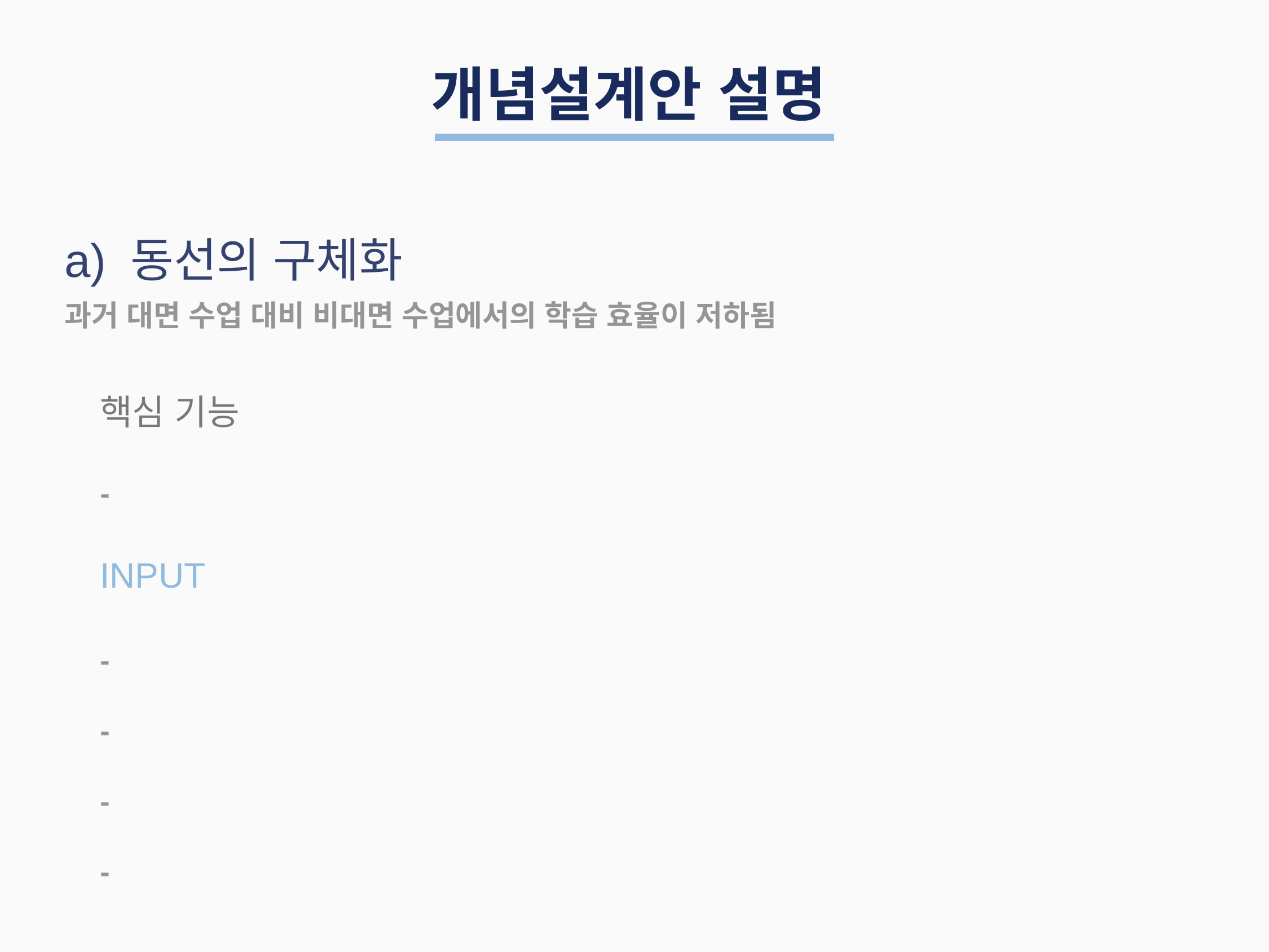

개념설계안 설명
a) 동선의 구체화
과거 대면 수업 대비 비대면 수업에서의 학습 효율이 저하됨
핵심 기능
-
INPUT
-
-
-
-